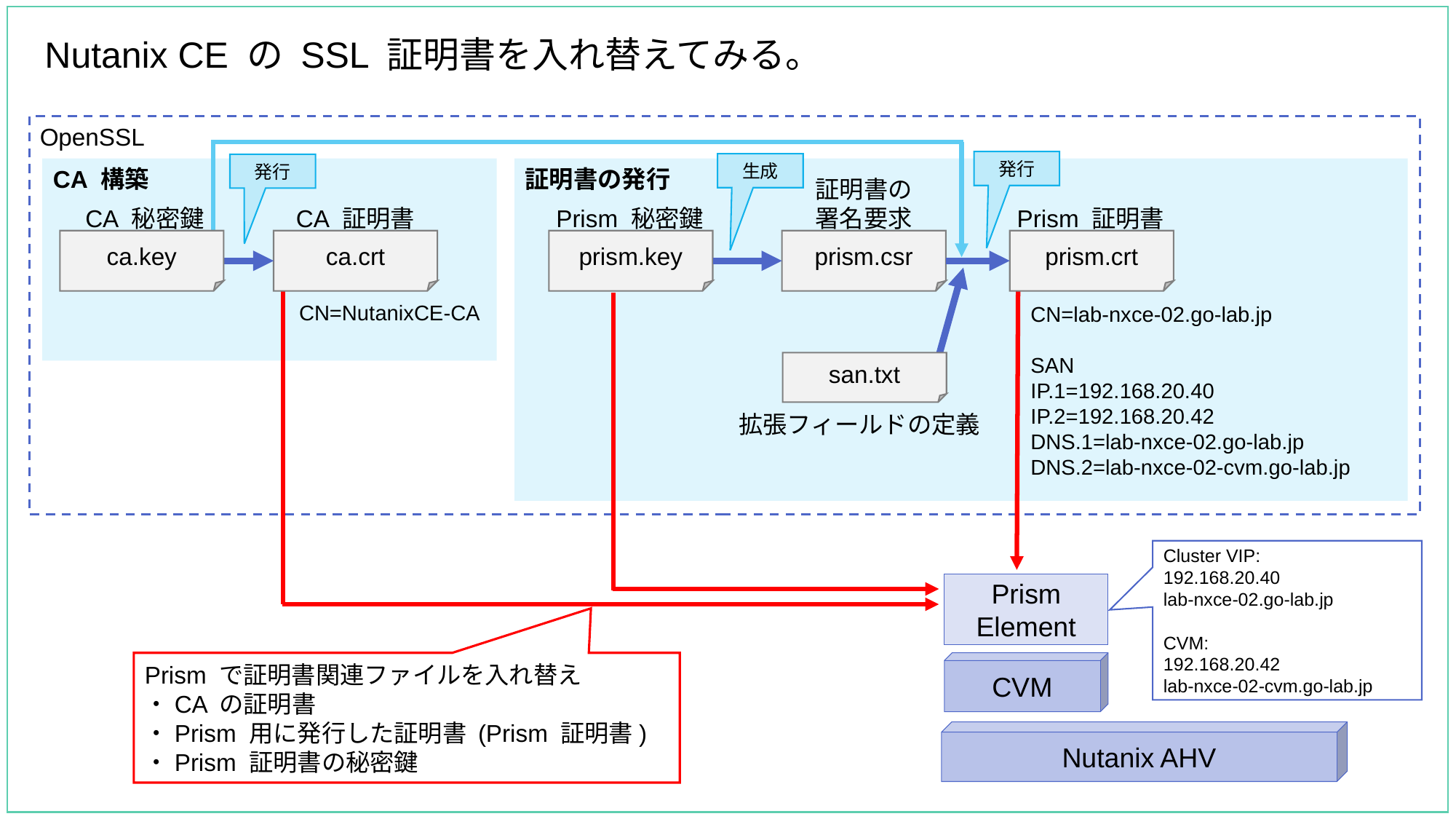

# Nutanix CE の SSL 証明書を入れ替えてみる。
OpenSSL
発行
生成
発行
CA 構築
証明書の発行
証明書の
署名要求
CA 秘密鍵
CA 証明書
Prism 秘密鍵
Prism 証明書
ca.key
ca.crt
prism.key
prism.csr
prism.crt
CN=NutanixCE-CA
CN=lab-nxce-02.go-lab.jp

SAN
IP.1=192.168.20.40
IP.2=192.168.20.42
DNS.1=lab-nxce-02.go-lab.jp
DNS.2=lab-nxce-02-cvm.go-lab.jp
san.txt
拡張フィールドの定義

Cluster VIP:
192.168.20.40
lab-nxce-02.go-lab.jp

CVM:
192.168.20.42
lab-nxce-02-cvm.go-lab.jp
Prism
Element
Prism で証明書関連ファイルを入れ替え
・CA の証明書
・Prism 用に発行した証明書 (Prism 証明書)
・Prism 証明書の秘密鍵
CVM
Nutanix AHV